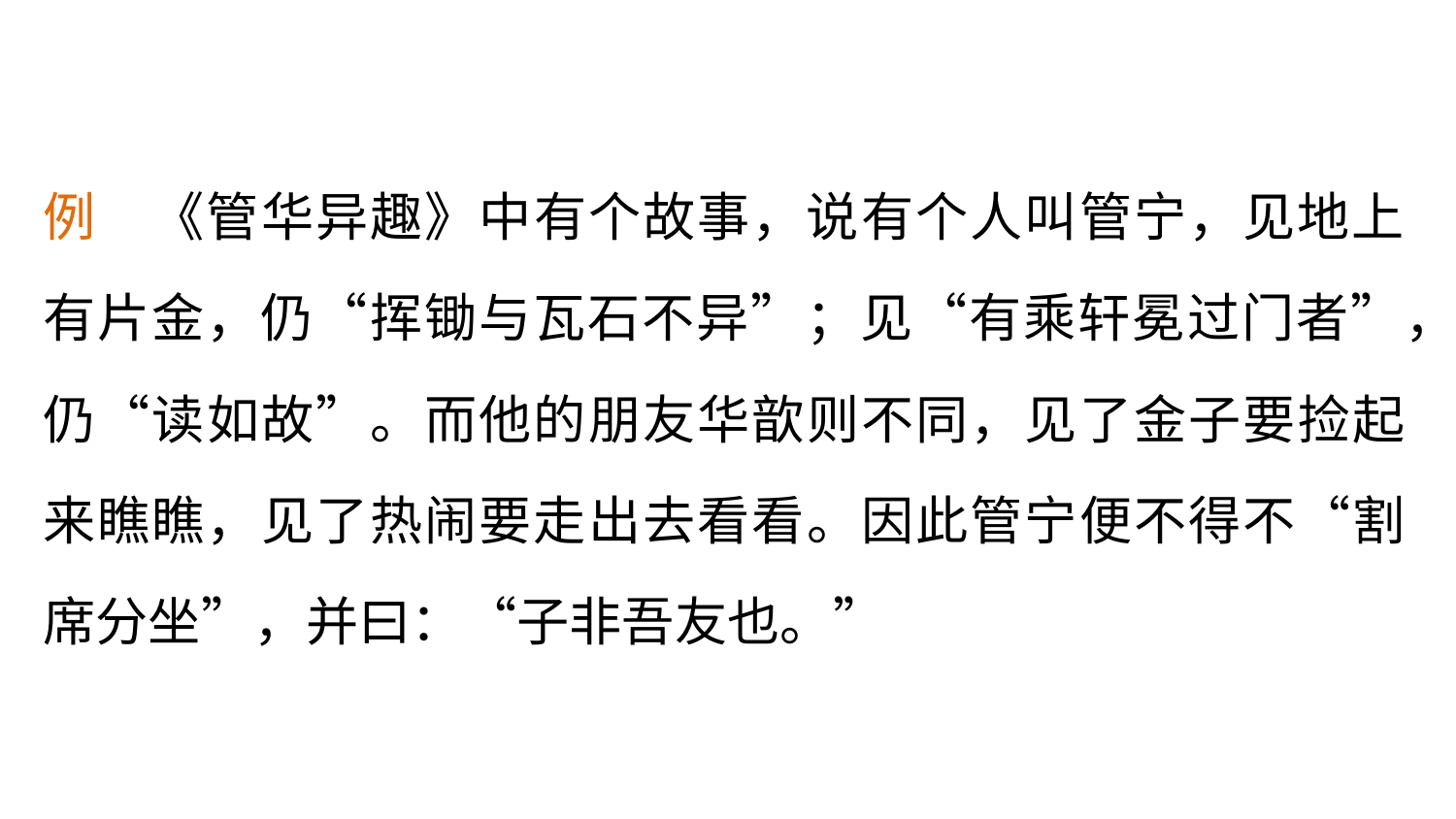

例　《管华异趣》中有个故事，说有个人叫管宁，见地上有片金，仍“挥锄与瓦石不异”；见“有乘轩冕过门者”，仍“读如故”。而他的朋友华歆则不同，见了金子要捡起来瞧瞧，见了热闹要走出去看看。因此管宁便不得不“割席分坐”，并曰：“子非吾友也。”